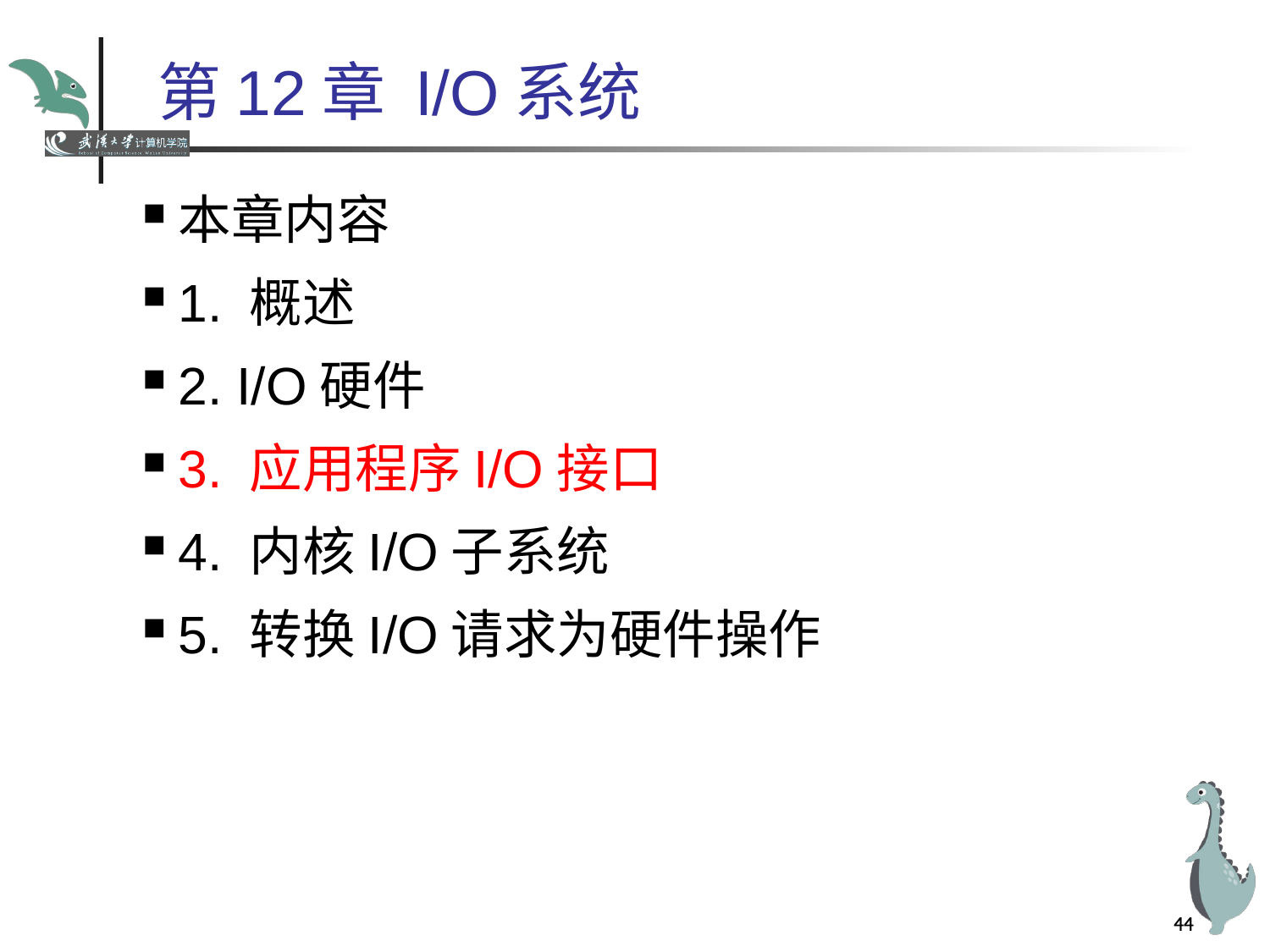

# 第12章 I/O系统
本章内容
1. 概述
2. I/O硬件
3. 应用程序I/O接口
4. 内核I/O子系统
5. 转换I/O请求为硬件操作
44